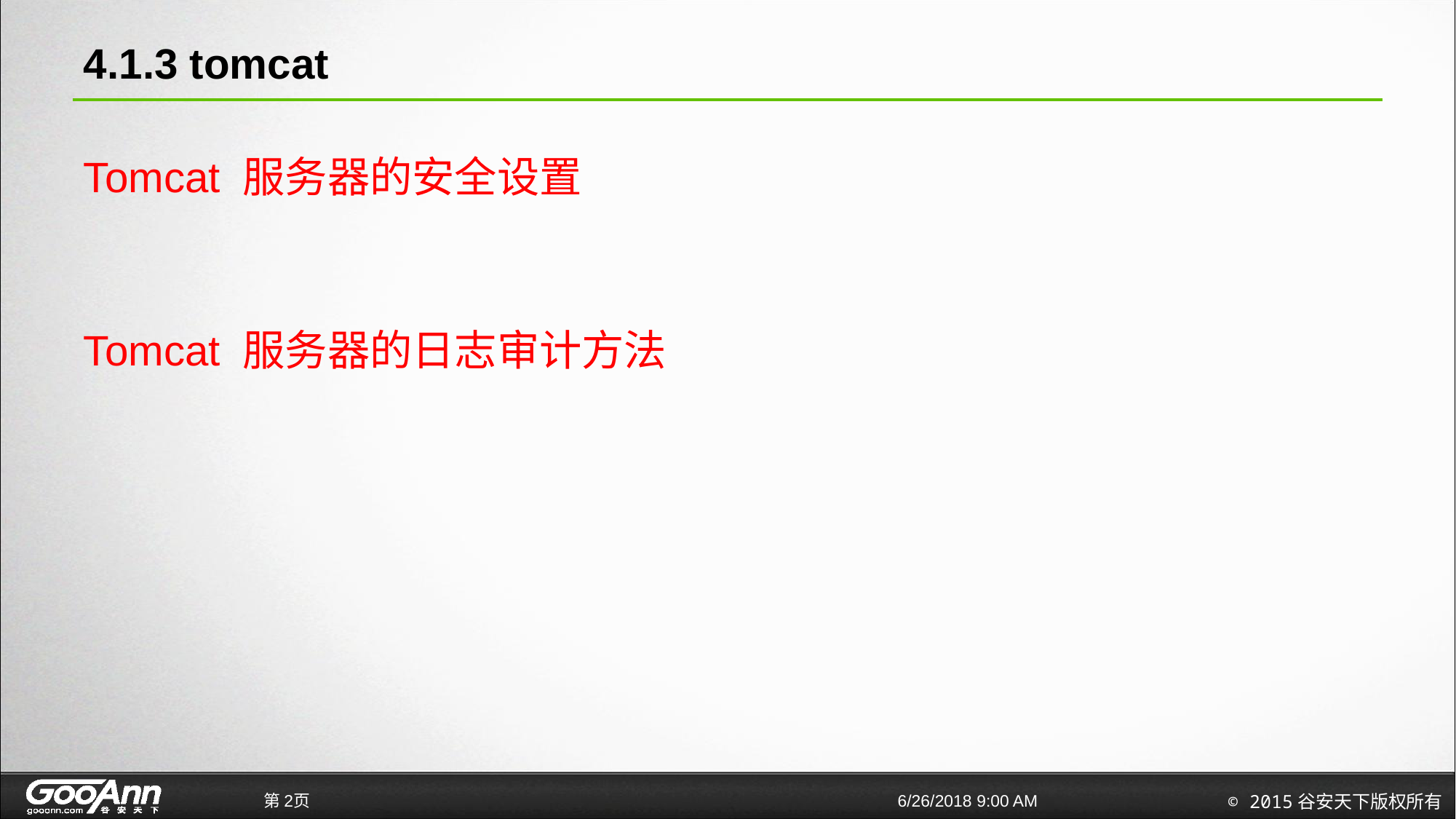

# 4.1.3 tomcat

Tomcat 服务器的安全设置

Tomcat 服务器的日志审计方法